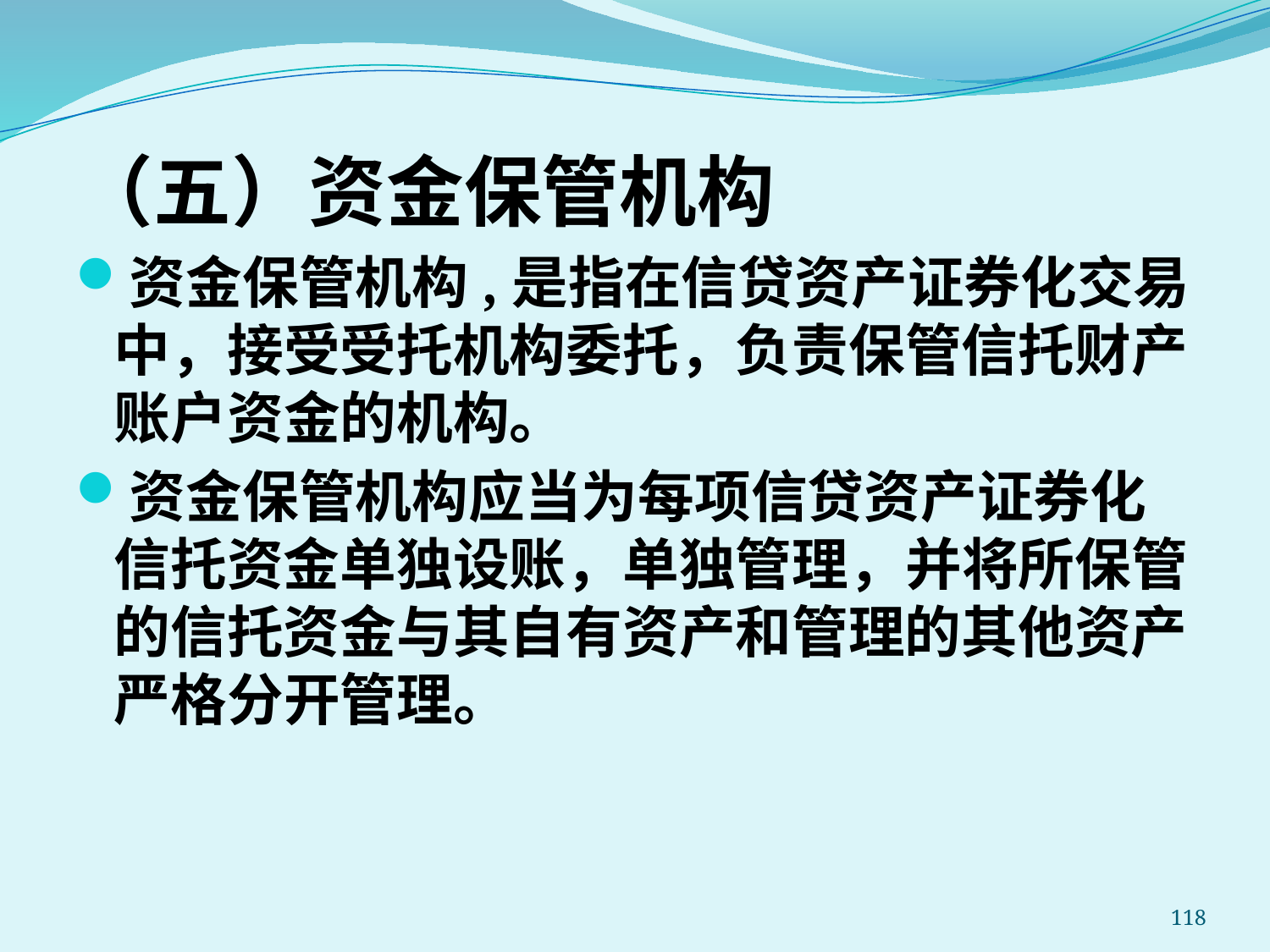

（五）资金保管机构
资金保管机构,是指在信贷资产证券化交易中，接受受托机构委托，负责保管信托财产账户资金的机构。
资金保管机构应当为每项信贷资产证券化信托资金单独设账，单独管理，并将所保管的信托资金与其自有资产和管理的其他资产严格分开管理。
118